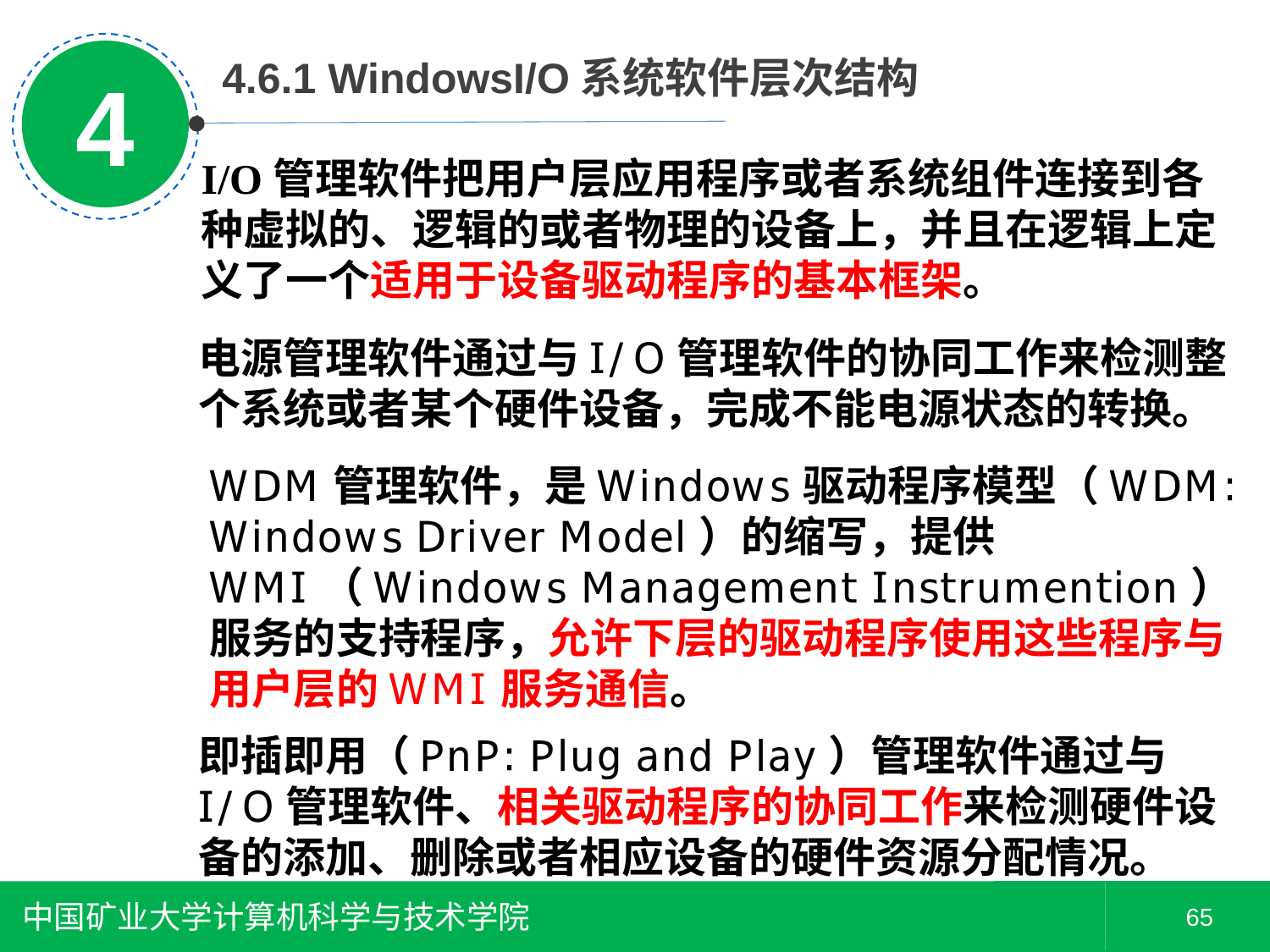

4
  4.6.1 WindowsI/O系统软件层次结构

I/O管理软件把用户层应用程序或者系统组件连接到各种虚拟的、逻辑的或者物理的设备上，并且在逻辑上定义了一个适用于设备驱动程序的基本框架。
电源管理软件通过与I/O管理软件的协同工作来检测整个系统或者某个硬件设备，完成不能电源状态的转换。
WDM管理软件，是Windows驱动程序模型（WDM: Windows Driver Model）的缩写，提供WMI（Windows Management Instrumention）服务的支持程序，允许下层的驱动程序使用这些程序与用户层的WMI服务通信。
即插即用（PnP: Plug and Play）管理软件通过与I/O管理软件、相关驱动程序的协同工作来检测硬件设备的添加、删除或者相应设备的硬件资源分配情况。